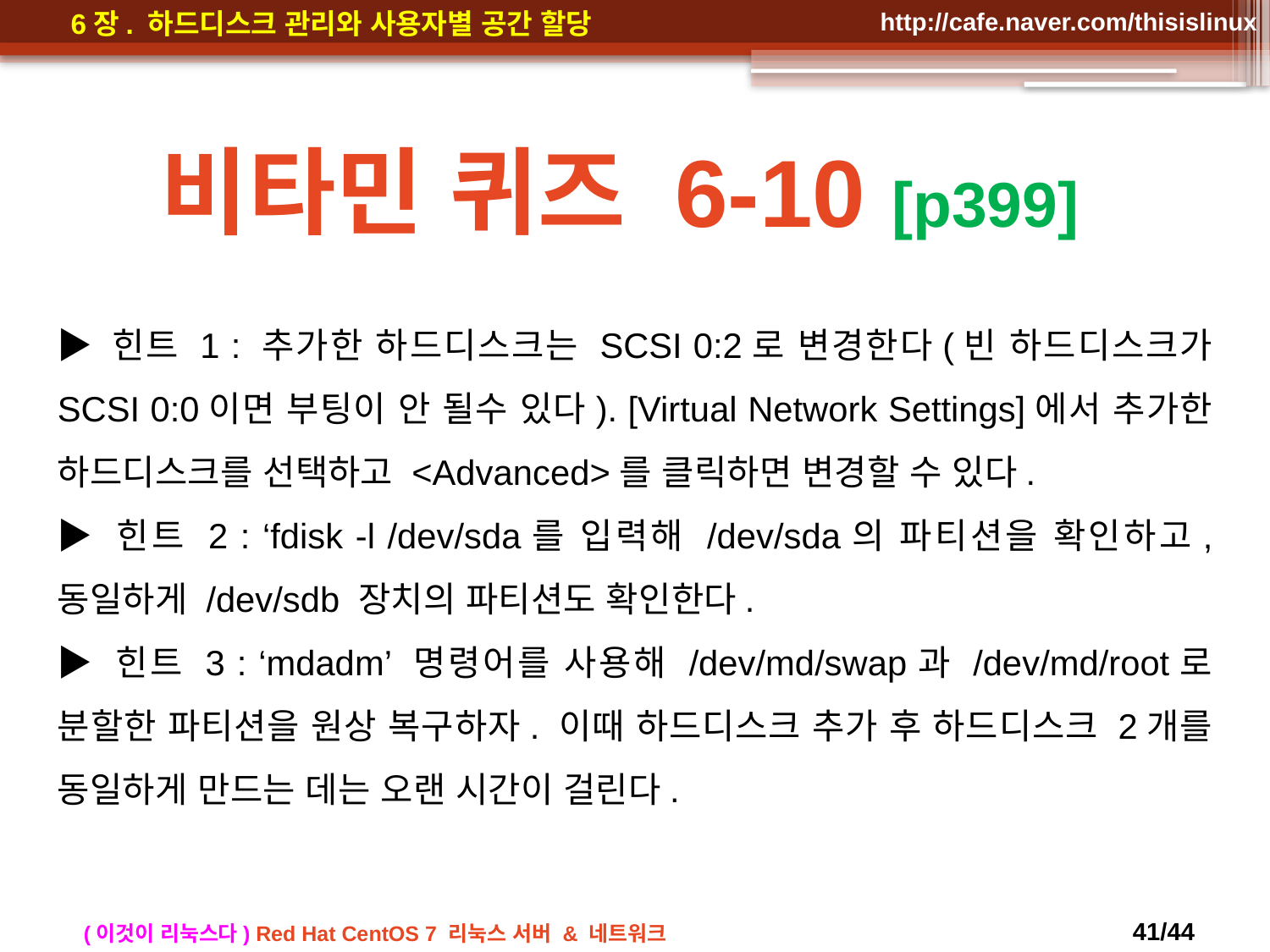

비타민 퀴즈 6-10 [p399]
▶ 힌트 1 : 추가한 하드디스크는 SCSI 0:2로 변경한다(빈 하드디스크가 SCSI 0:0이면 부팅이 안 될수 있다). [Virtual Network Settings]에서 추가한 하드디스크를 선택하고 <Advanced>를 클릭하면 변경할 수 있다.
▶ 힌트 2 : ‘fdisk -l /dev/sda를 입력해 /dev/sda의 파티션을 확인하고, 동일하게 /dev/sdb 장치의 파티션도 확인한다.
▶ 힌트 3 : ‘mdadm’ 명령어를 사용해 /dev/md/swap과 /dev/md/root로 분할한 파티션을 원상 복구하자. 이때 하드디스크 추가 후 하드디스크 2개를 동일하게 만드는 데는 오랜 시간이 걸린다.